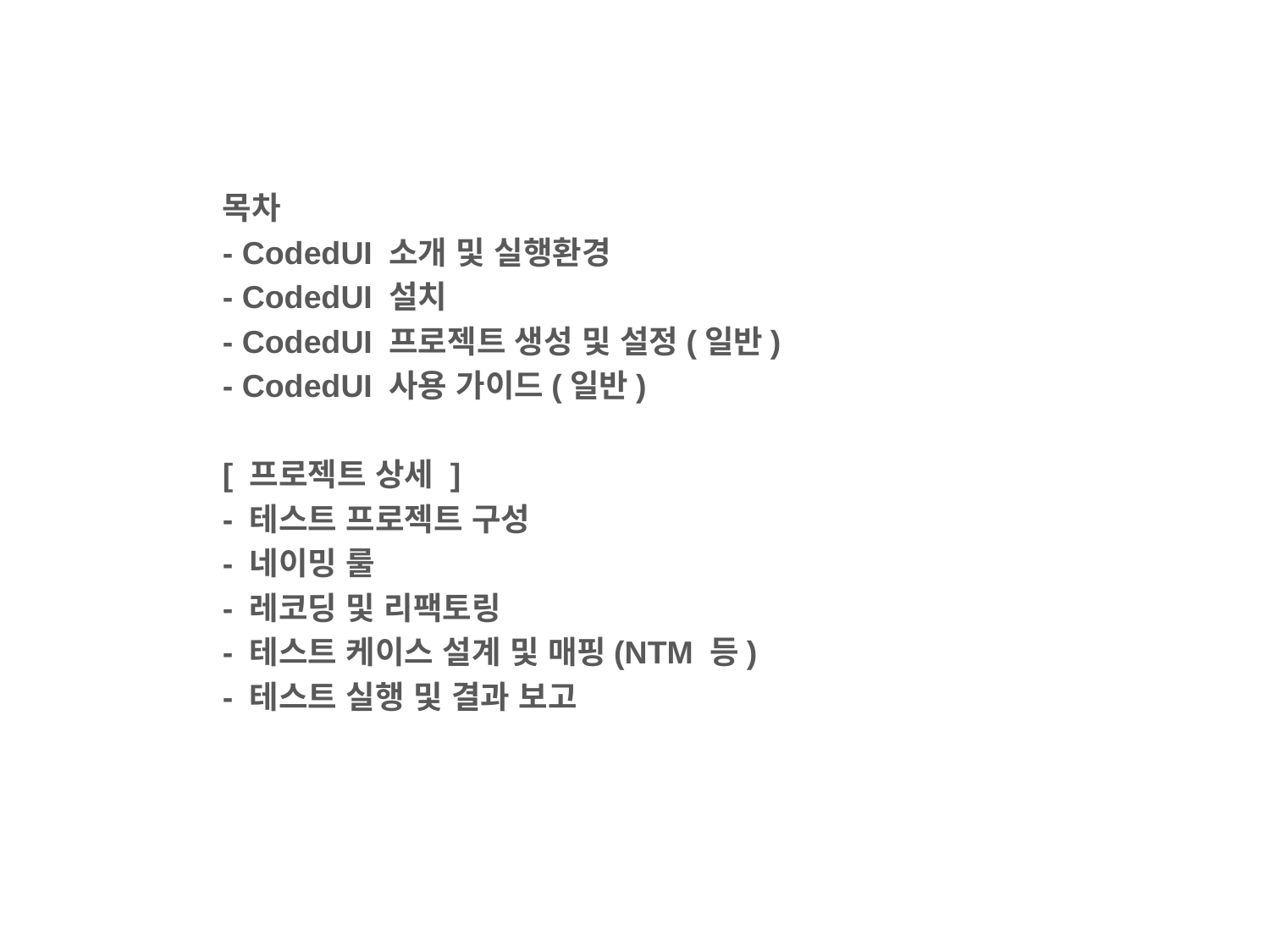

목차
- CodedUI 소개 및 실행환경
- CodedUI 설치
- CodedUI 프로젝트 생성 및 설정(일반)
- CodedUI 사용 가이드(일반)

[ 프로젝트 상세 ]
- 테스트 프로젝트 구성
- 네이밍 룰
- 레코딩 및 리팩토링
- 테스트 케이스 설계 및 매핑(NTM 등)
- 테스트 실행 및 결과 보고